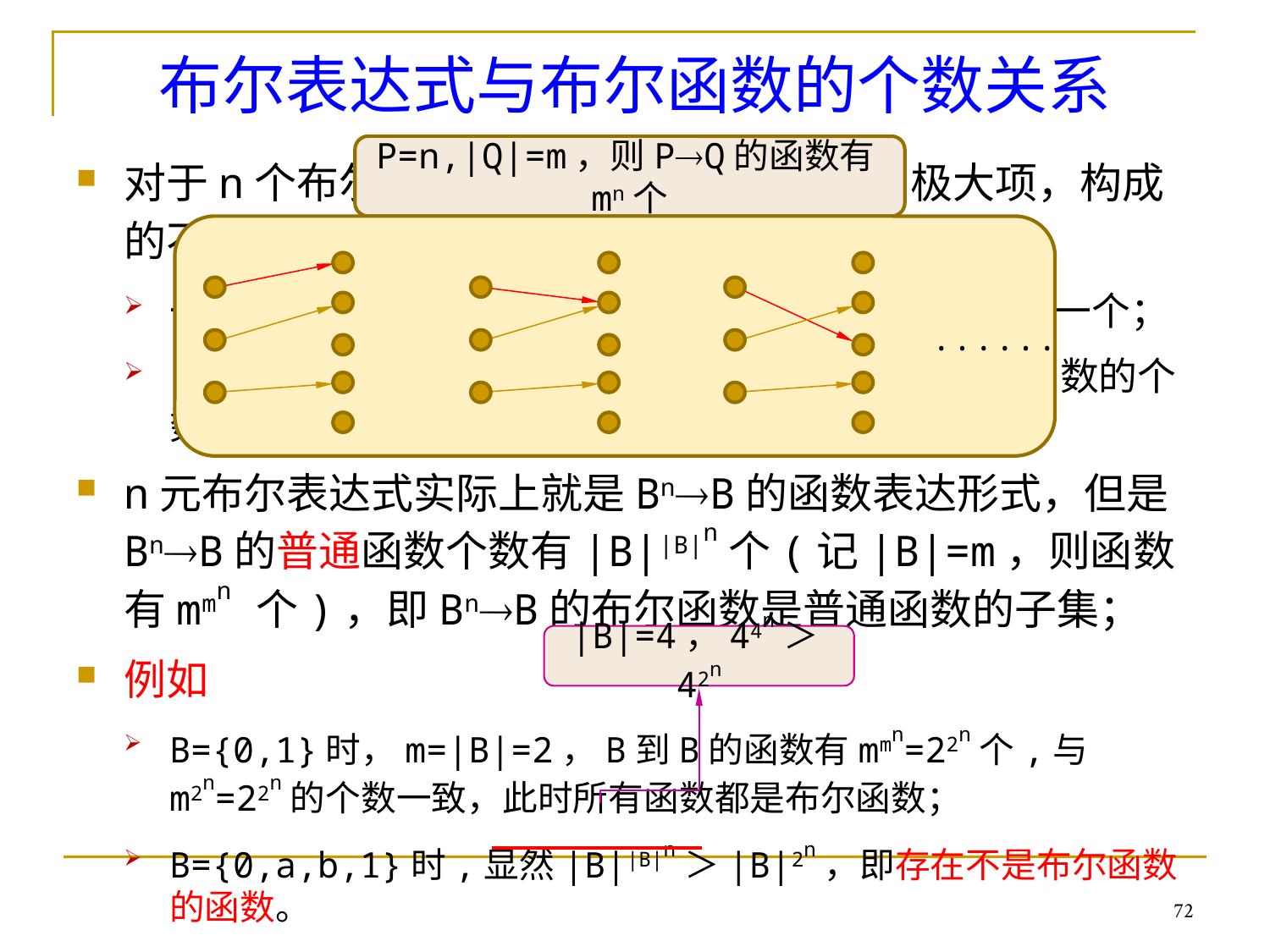

# 布尔表达式与布尔函数的个数关系
P=n,|Q|=m，则P→Q的函数有mn个

......
对于n个布尔变元而言，有2n个极小项/极大项，构成的不同主析/合取范式的个数是|B|2n;
一个n元布尔表达式必等价于这|B|2n个主范式中的一个；
由布尔函数定义可知，布尔表达式的个数就是布尔函数的个数，即n元布尔函数只有|B|2n个；
n元布尔表达式实际上就是Bn→B的函数表达形式，但是Bn→B的普通函数个数有|B||B|n个(记|B|=m，则函数有mmn 个)，即Bn→B的布尔函数是普通函数的子集；
例如
B={0,1}时，m=|B|=2，B到B的函数有mmn=22n个,与m2n=22n的个数一致，此时所有函数都是布尔函数；
B={0,a,b,1}时,显然|B||B|n＞|B|2n，即存在不是布尔函数的函数。
|B|=4，44n＞42n

72